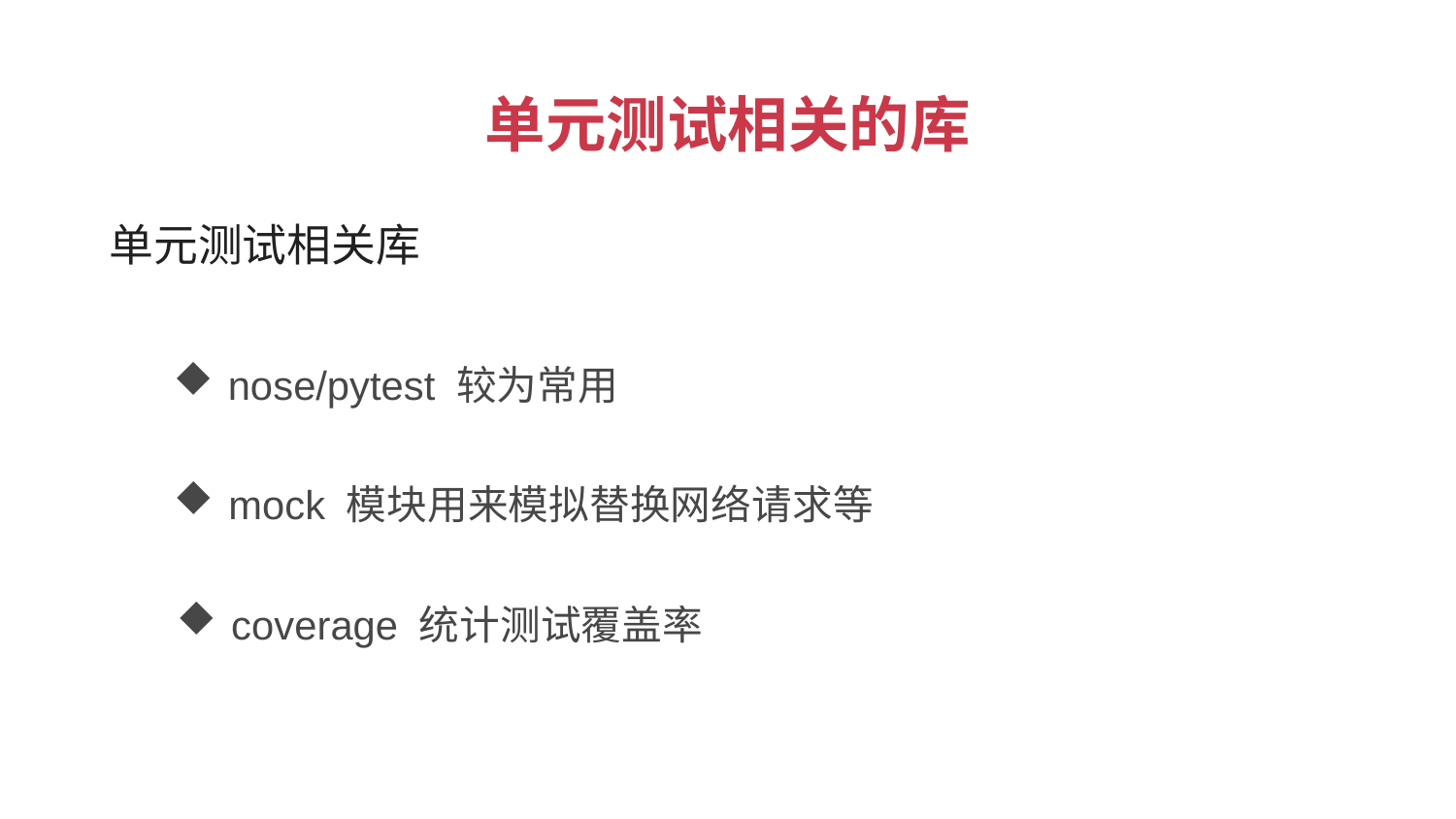

单元测试相关的库
 单元测试相关库
nose/pytest 较为常用
mock 模块用来模拟替换网络请求等
coverage 统计测试覆盖率